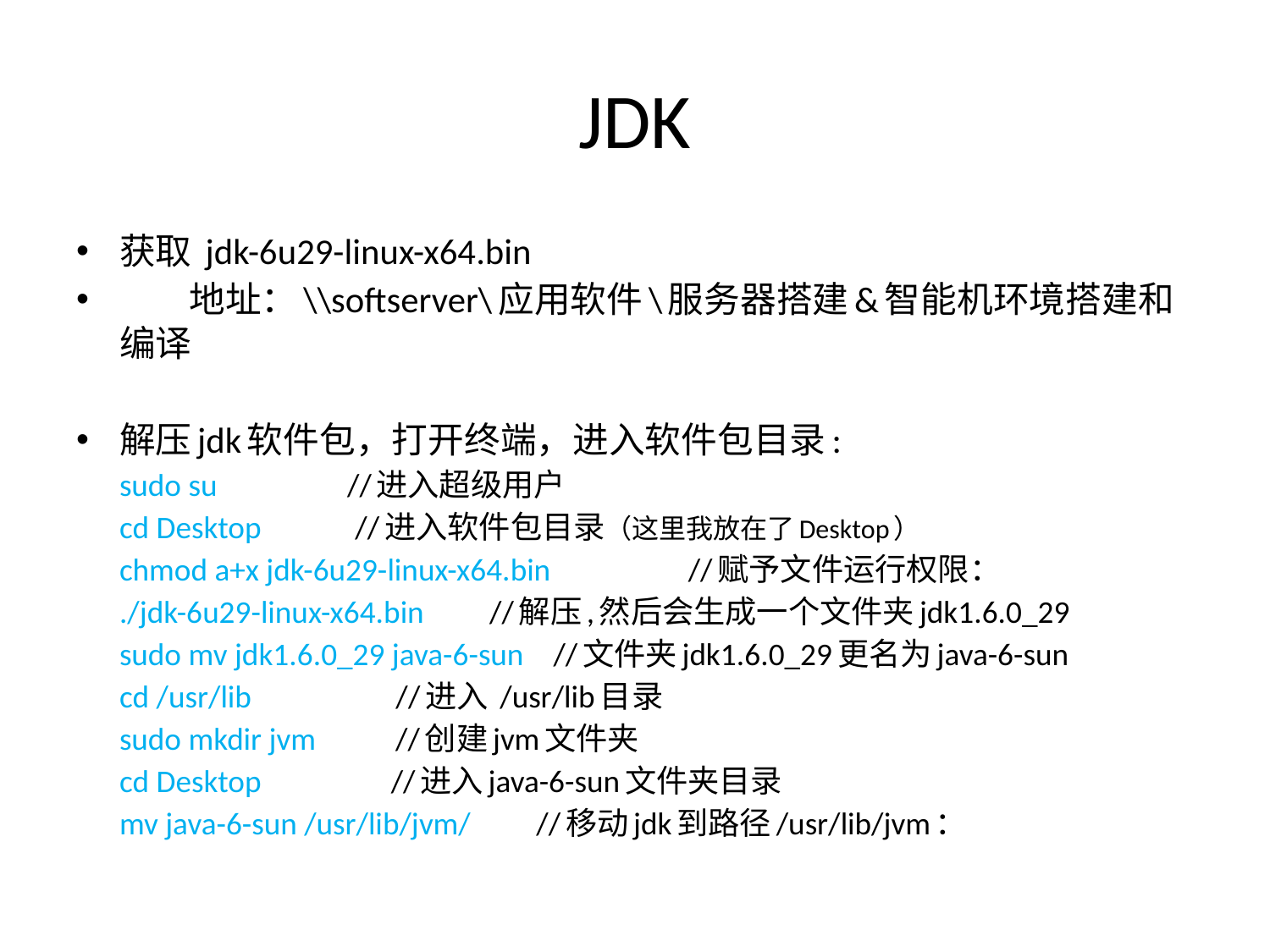

# JDK
获取 jdk-6u29-linux-x64.bin
        地址：\\softserver\应用软件\服务器搭建&智能机环境搭建和编译

解压jdk软件包，打开终端，进入软件包目录:
	sudo su                  //进入超级用户
	cd Desktop             //进入软件包目录（这里我放在了Desktop）
	chmod a+x jdk-6u29-linux-x64.bin                   //赋予文件运行权限：
	./jdk-6u29-linux-x64.bin         //解压,然后会生成一个文件夹jdk1.6.0_29
	sudo mv jdk1.6.0_29 java-6-sun    //文件夹jdk1.6.0_29更名为java-6-sun
	cd /usr/lib                    //进入 /usr/lib目录
	sudo mkdir jvm           //创建jvm文件夹
	cd Desktop                  //进入java-6-sun文件夹目录
	mv java-6-sun /usr/lib/jvm/         //移动jdk到路径/usr/lib/jvm：